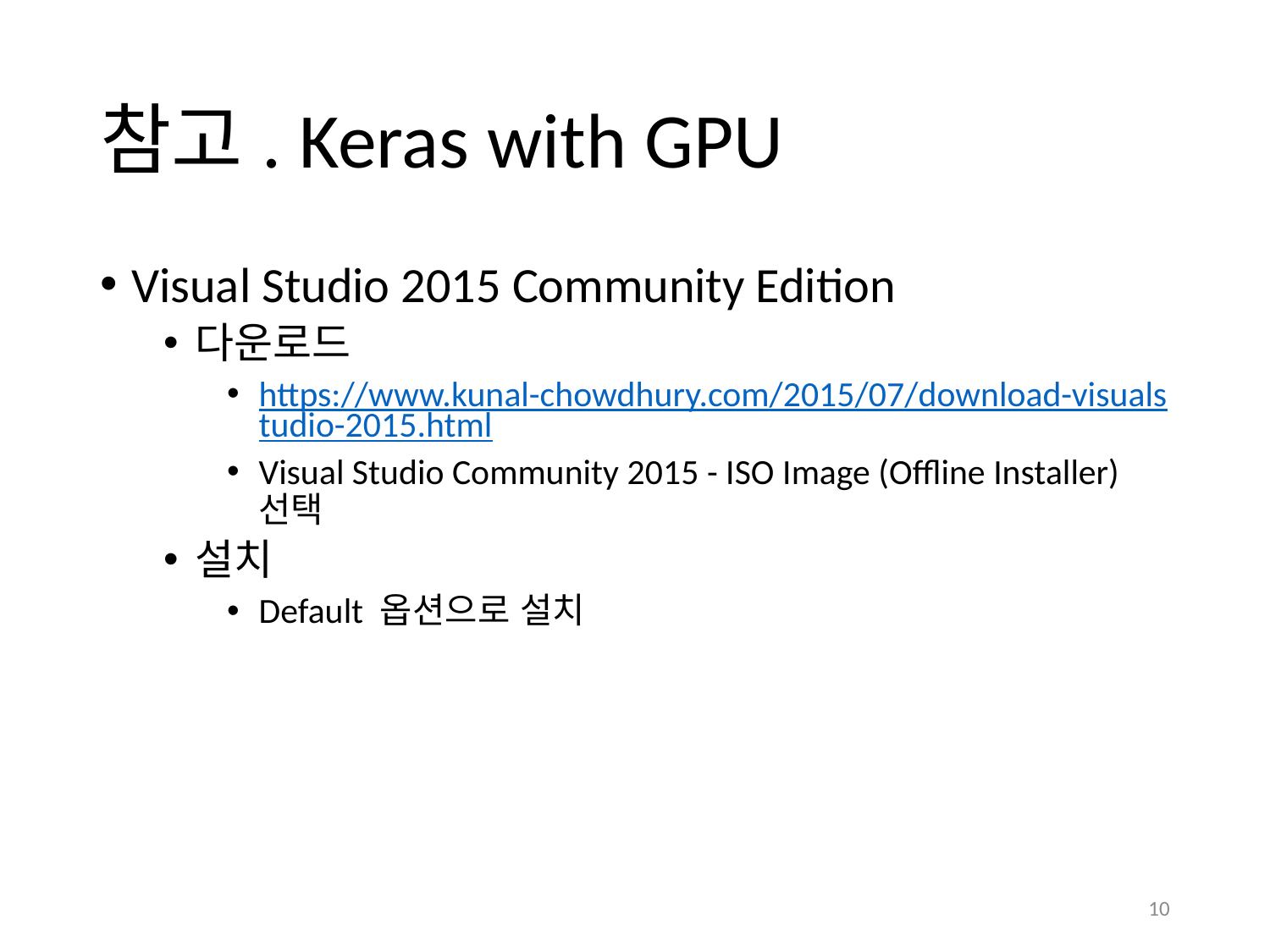

# 참고. Keras with GPU
Visual Studio 2015 Community Edition
다운로드
https://www.kunal-chowdhury.com/2015/07/download-visualstudio-2015.html
Visual Studio Community 2015 - ISO Image (Offline Installer) 선택
설치
Default 옵션으로 설치

10